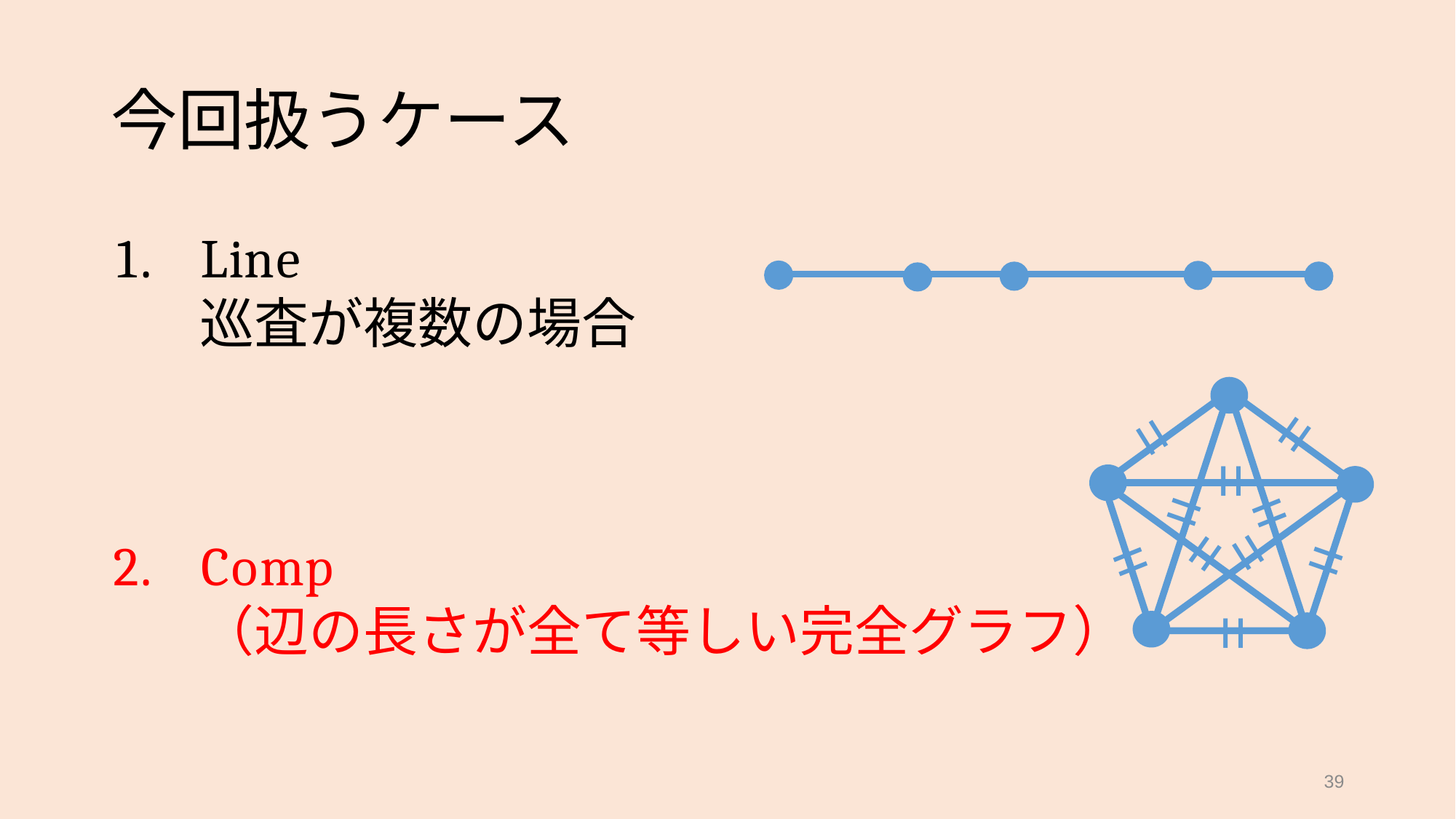

# 今回扱うケース
Line
巡査が複数の場合

Comp
（辺の長さが全て等しい完全グラフ）

=
=
=
=
=
=
=
=
=
=
39